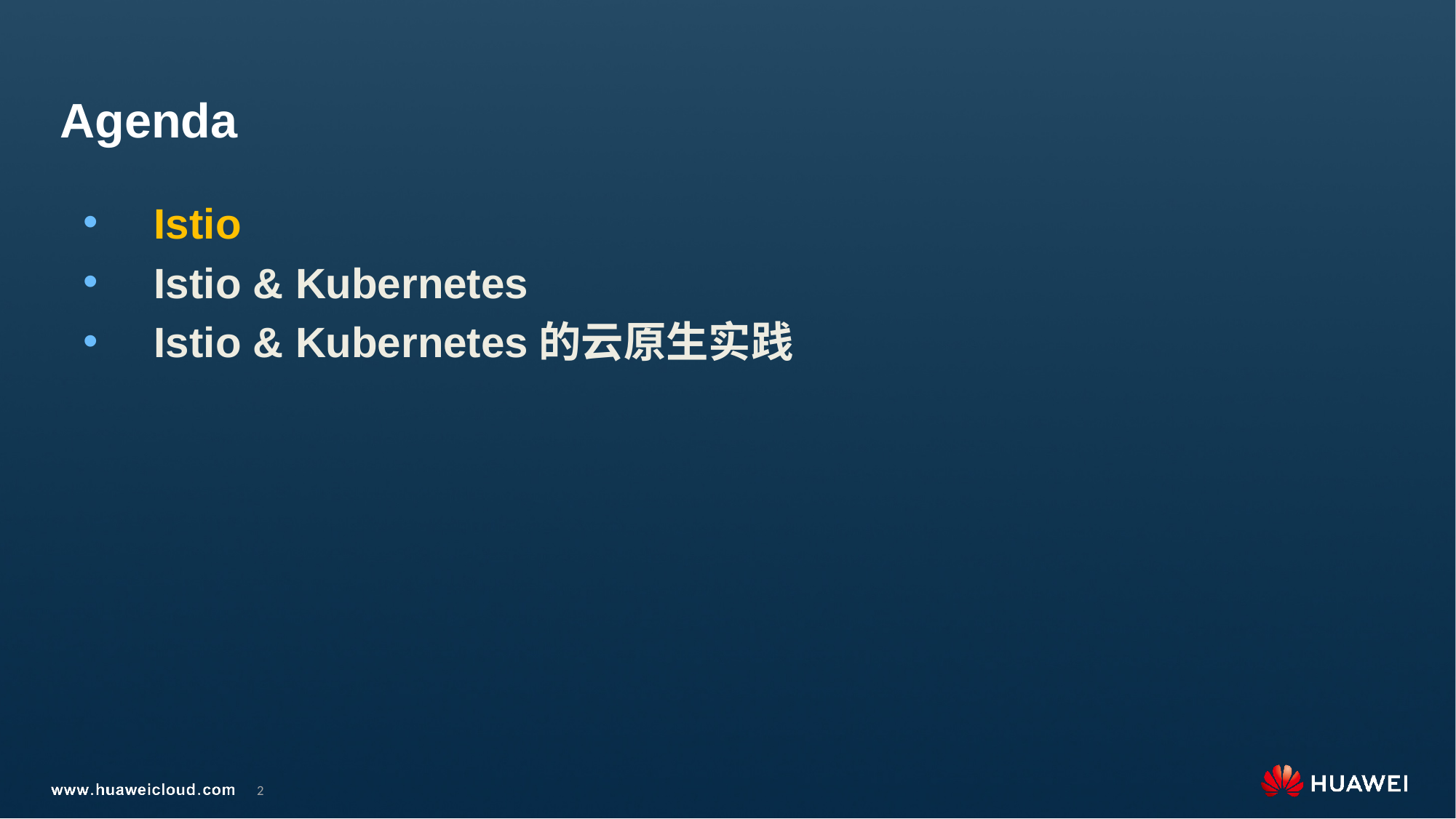

# Agenda
Istio
Istio & Kubernetes
Istio & Kubernetes的云原生实践